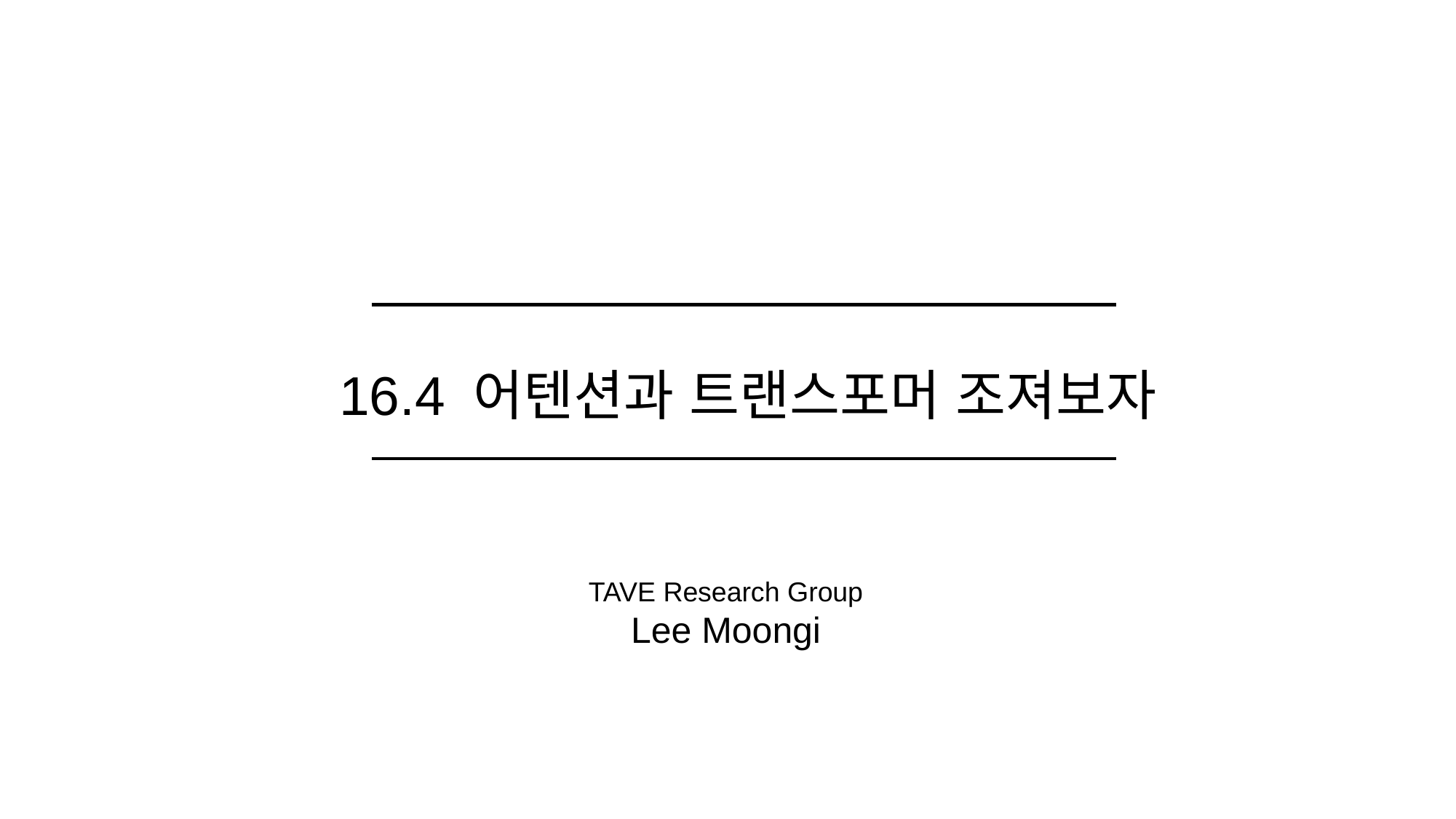

16.4 어텐션과 트랜스포머 조져보자
TAVE Research Group
Lee Moongi